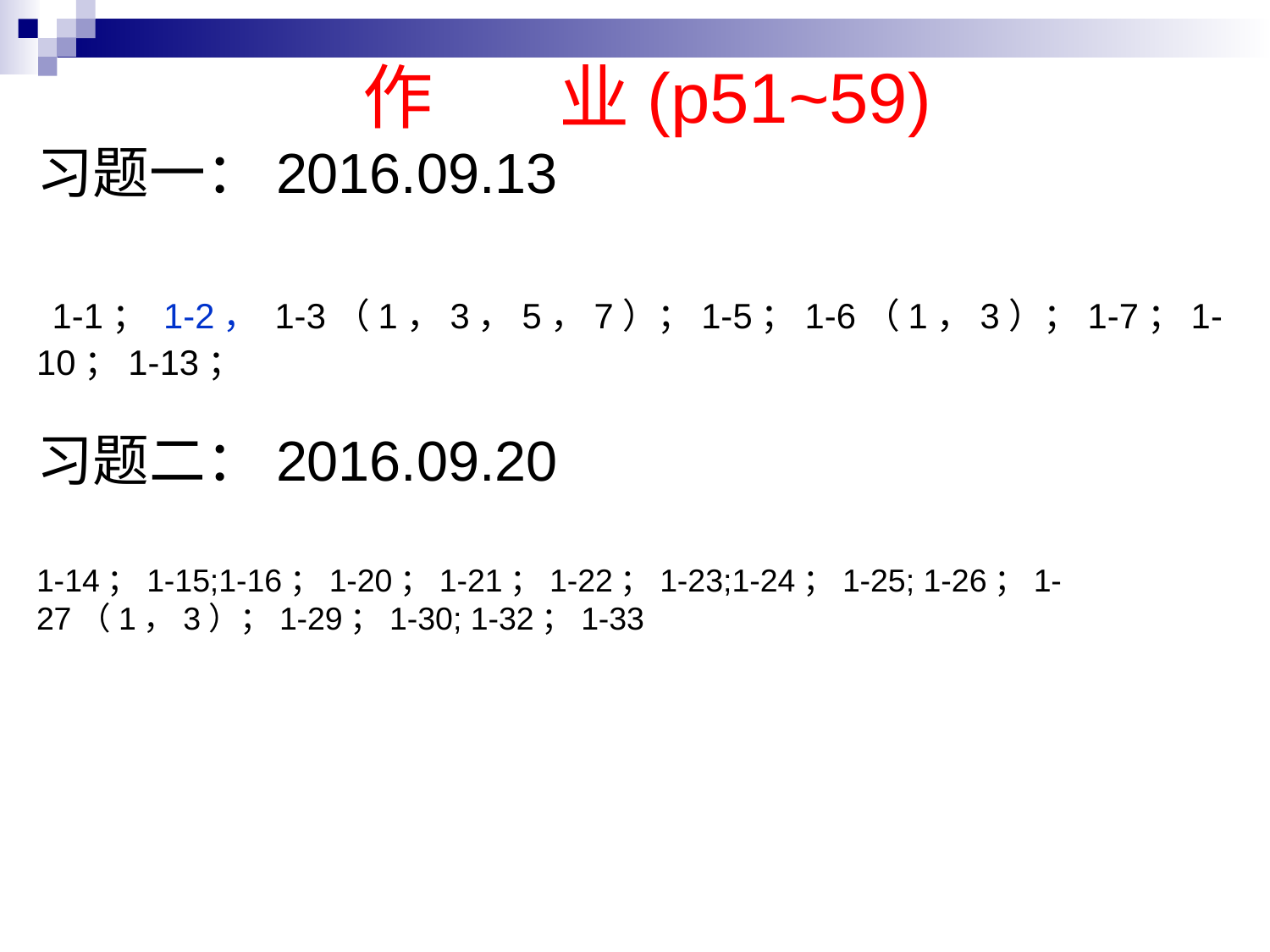

作        业(p51~59)
习题一：2016.09.13

 1-1； 1-2， 1-3（1，3，5，7）；1-5；1-6（1，3）；1-7；1-10；1-13；

习题二：2016.09.20

1-14；1-15;1-16；1-20；1-21；1-22；1-23;1-24；1-25; 1-26；1-27（1，3）；1-29；1-30; 1-32；1-33